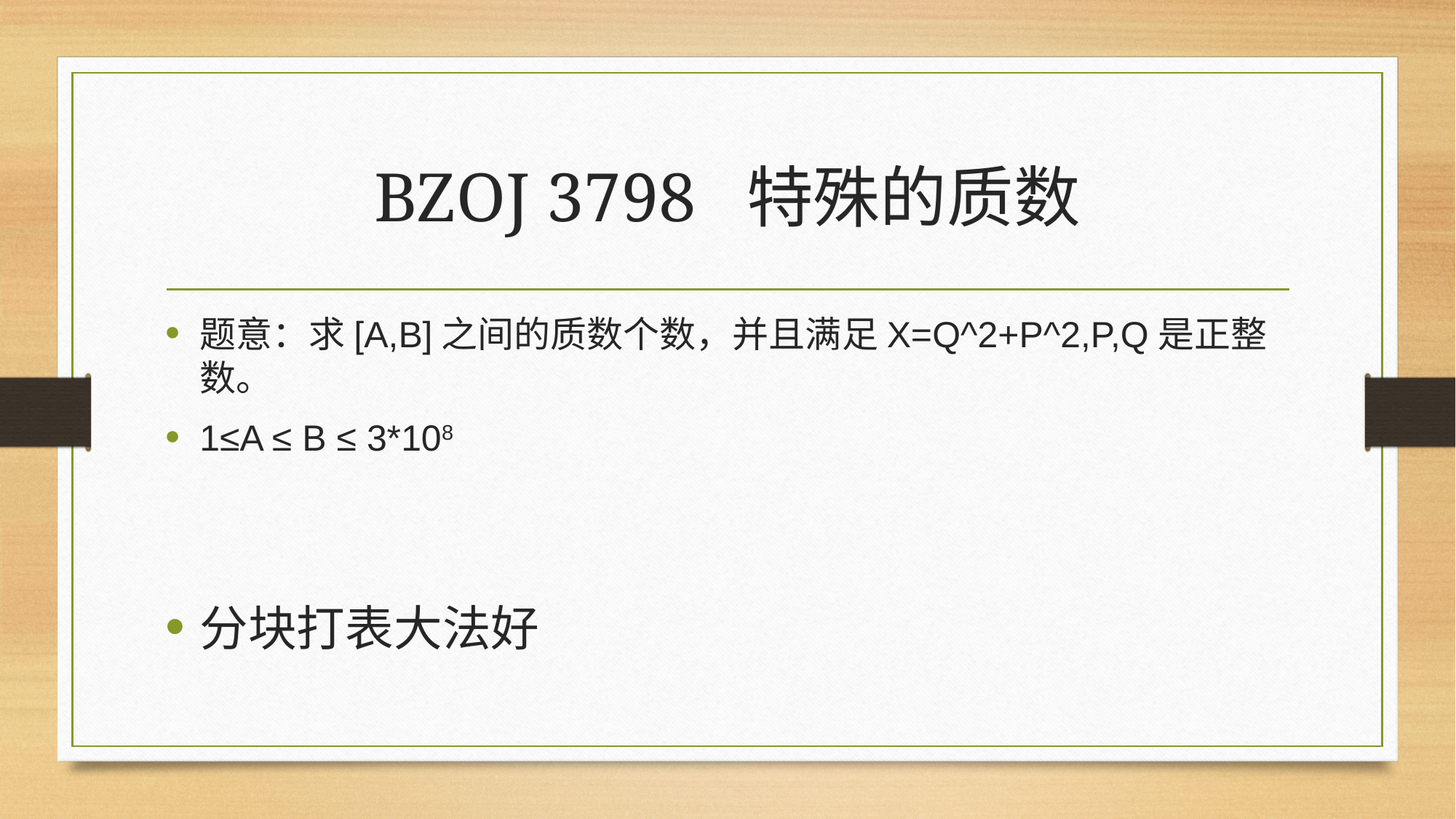

# BZOJ 3798  特殊的质数
题意：求[A,B]之间的质数个数，并且满足X=Q^2+P^2,P,Q是正整数。
1≤A ≤ B ≤ 3*108

分块打表大法好